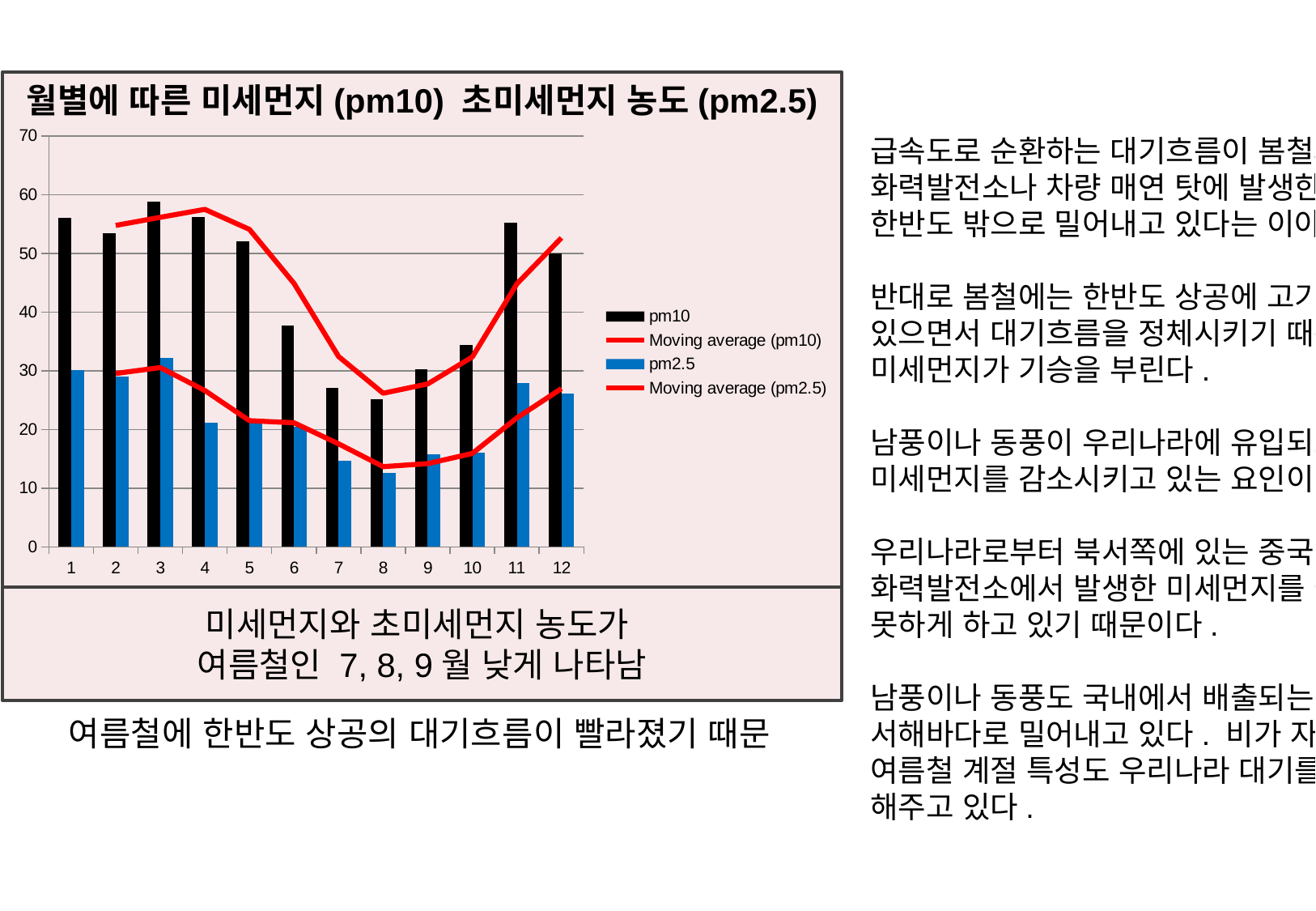

월별에 따른 미세먼지(pm10) 초미세먼지 농도(pm2.5)

### Chart

| Category | pm10 | pm2.5 |
|---|---|---|
| 1 | 56.0862068965517 | 30.1368743615934 |
| 2 | 53.4485228290062 | 28.95603156708 |
| 3 | 58.8580697485807 | 32.1571125265392 |
| 4 | 56.1531380753138 | 21.1280991735537 |
| 5 | 52.0261224489795 | 21.8795761078998 |
| 6 | 37.7504258943781 | 20.4124015748031 |
| 7 | 27.1228070175438 | 14.7158308751229 |
| 8 | 25.2301656495204 | 12.6405797101449 |
| 9 | 30.3074074074074 | 15.7624633431085 |
| 10 | 34.3929784824462 | 16.0912863070539 |
| 11 | 55.230944254835 | 27.8565789473684 |
| 12 | 50.0590909090909 | 26.1061946902654 |
미세먼지와 초미세먼지 농도가
여름철인 7, 8, 9월 낮게 나타남
급속도로 순환하는 대기흐름이 봄철과 달리 국내 화력발전소나 차량 매연 탓에 발생한 미세먼지를 한반도 밖으로 밀어내고 있다는 이야기다.
반대로 봄철에는 한반도 상공에 고기압이 주로 있으면서 대기흐름을 정체시키기 때문에 미세먼지가 기승을 부린다.
남풍이나 동풍이 우리나라에 유입되고 있는 점도 미세먼지를 감소시키고 있는 요인이다.
우리나라로부터 북서쪽에 있는 중국의 화력발전소에서 발생한 미세먼지를 들어오지 못하게 하고 있기 때문이다.
남풍이나 동풍도 국내에서 배출되는 미세먼지를 서해바다로 밀어내고 있다. 비가 자주 내리는 여름철 계절 특성도 우리나라 대기를 깨끗하게 해주고 있다.
여름철에 한반도 상공의 대기흐름이 빨라졌기 때문